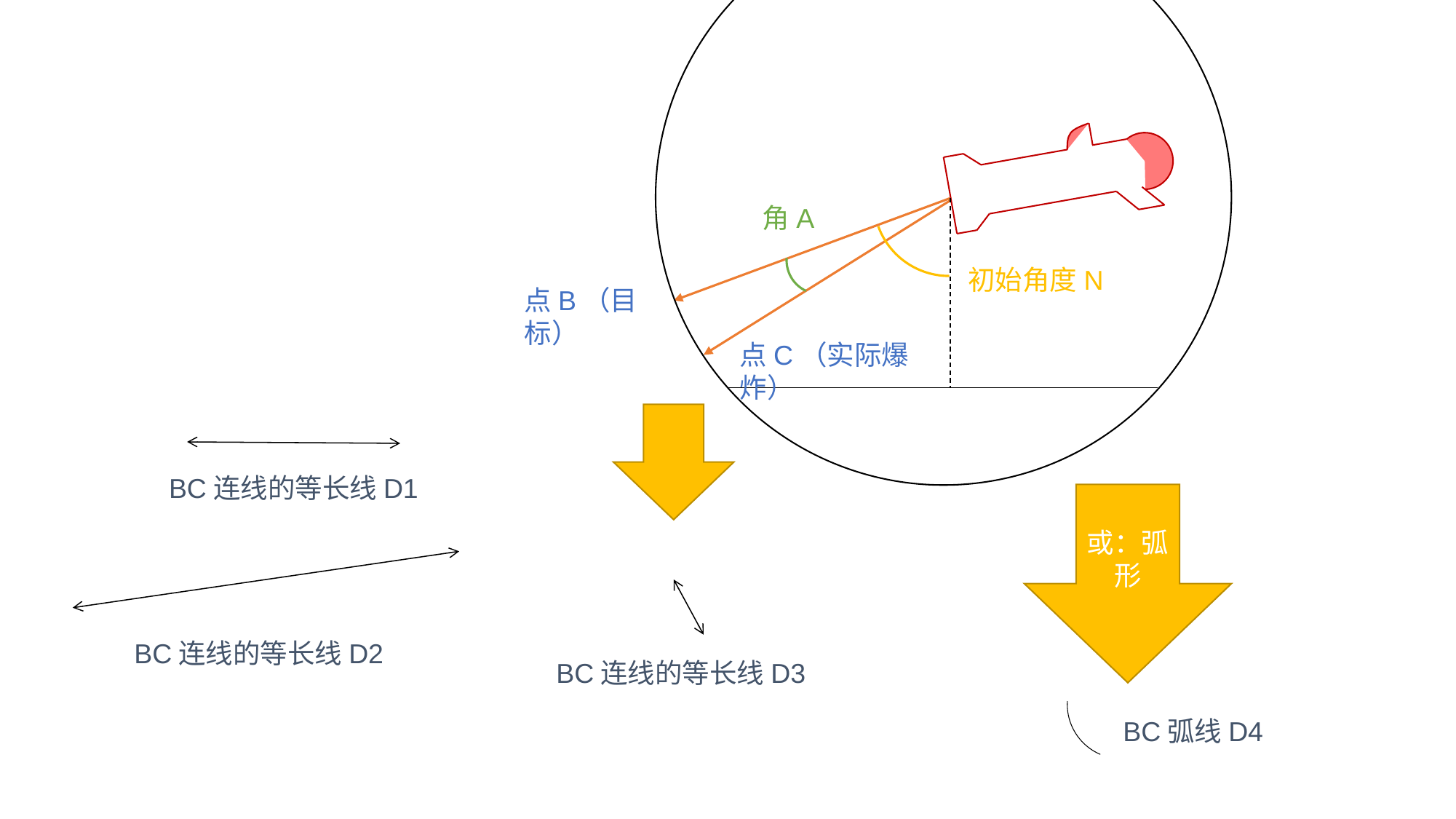

角A

初始角度N
点B（目标）
点C（实际爆炸）

BC连线的等长线D1
或：弧形
BC连线的等长线D2

BC连线的等长线D3
BC弧线D4